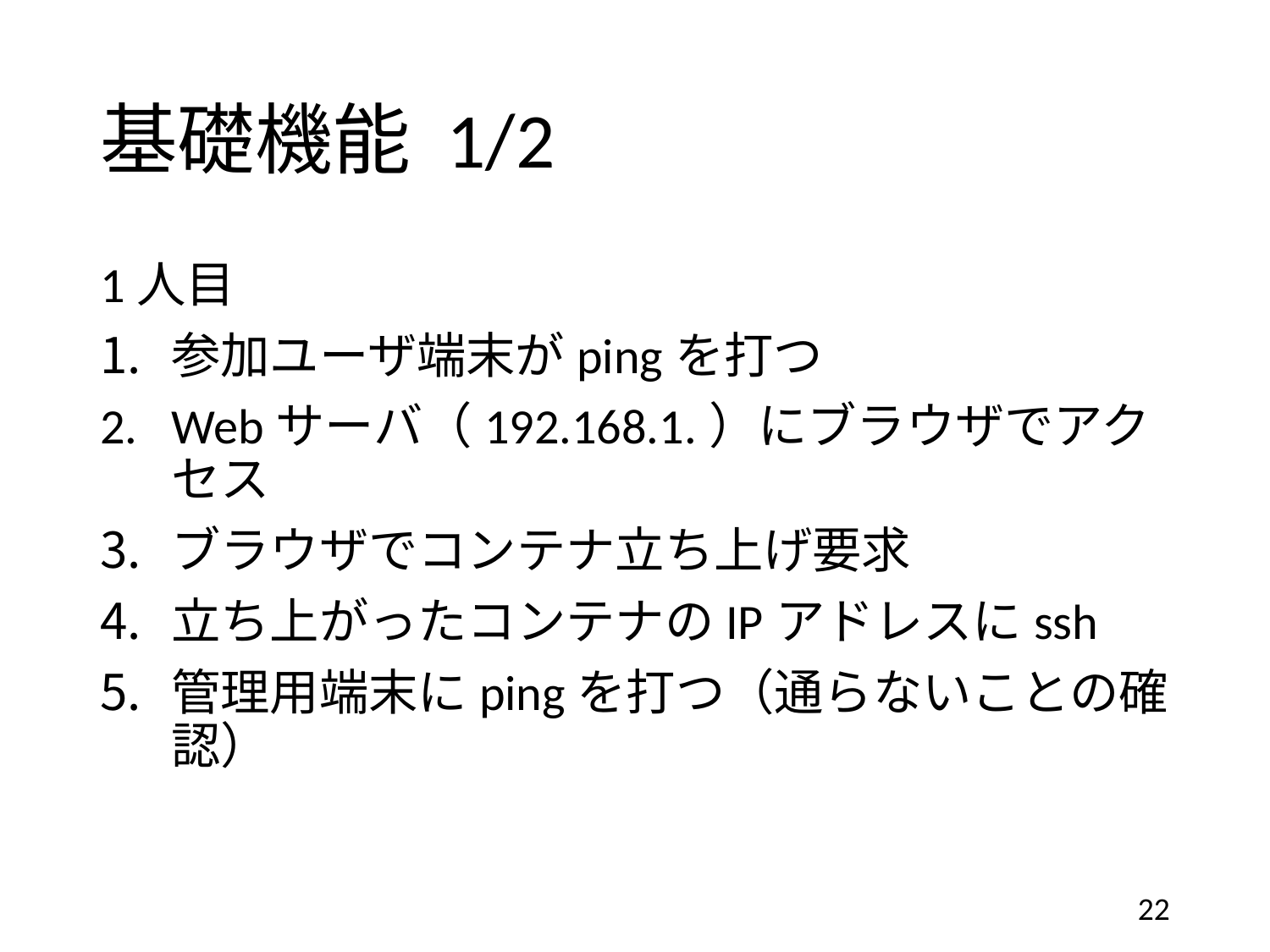

# 基礎機能 1/2
1人目
参加ユーザ端末がpingを打つ
Webサーバ（192.168.1.）にブラウザでアクセス
ブラウザでコンテナ立ち上げ要求
立ち上がったコンテナのIPアドレスにssh
管理用端末にpingを打つ（通らないことの確認）
22